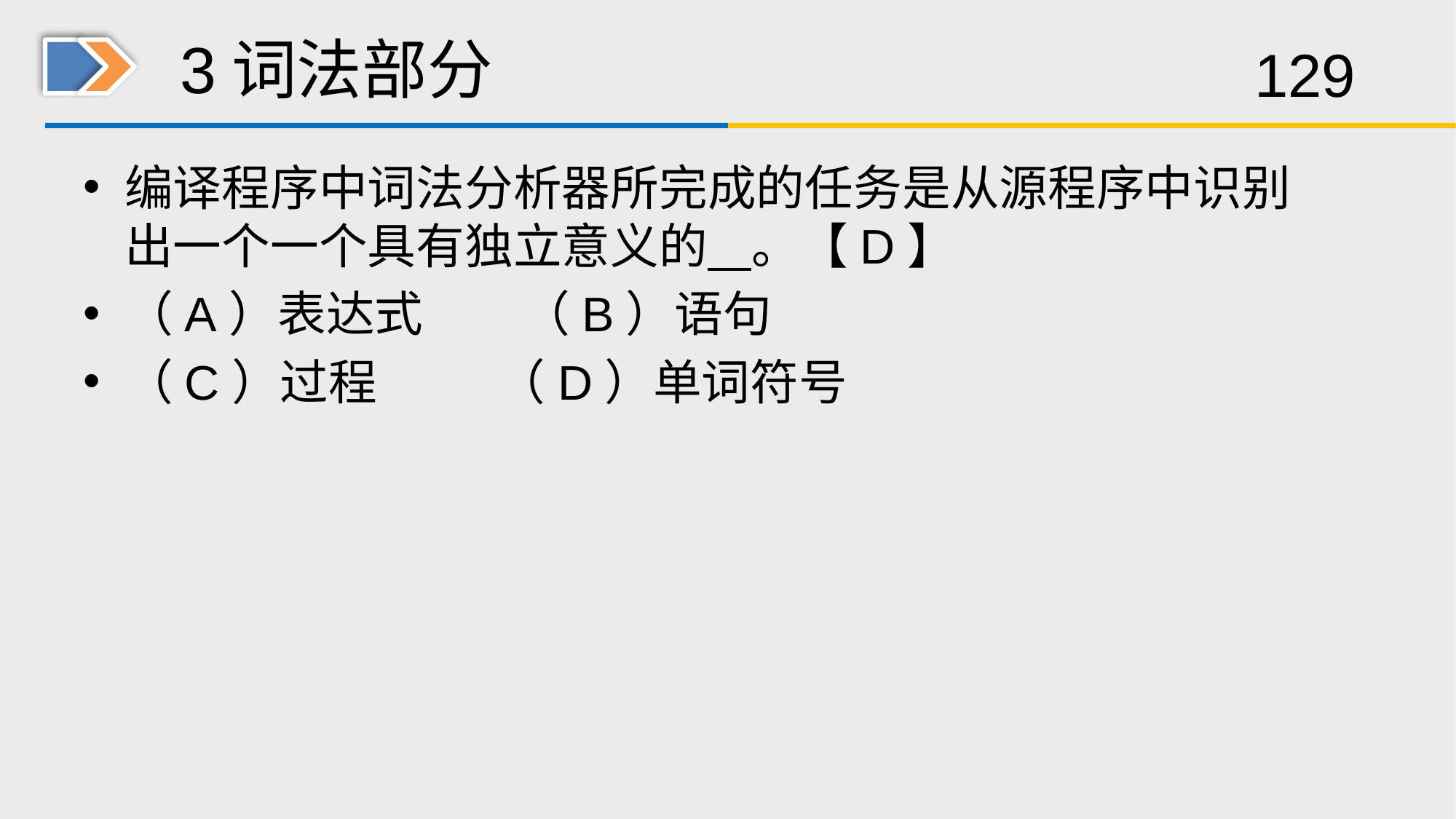

# 3词法部分
129
编译程序中词法分析器所完成的任务是从源程序中识别出一个一个具有独立意义的    。【D】
（A）表达式         （B）语句
（C）过程           （D）单词符号